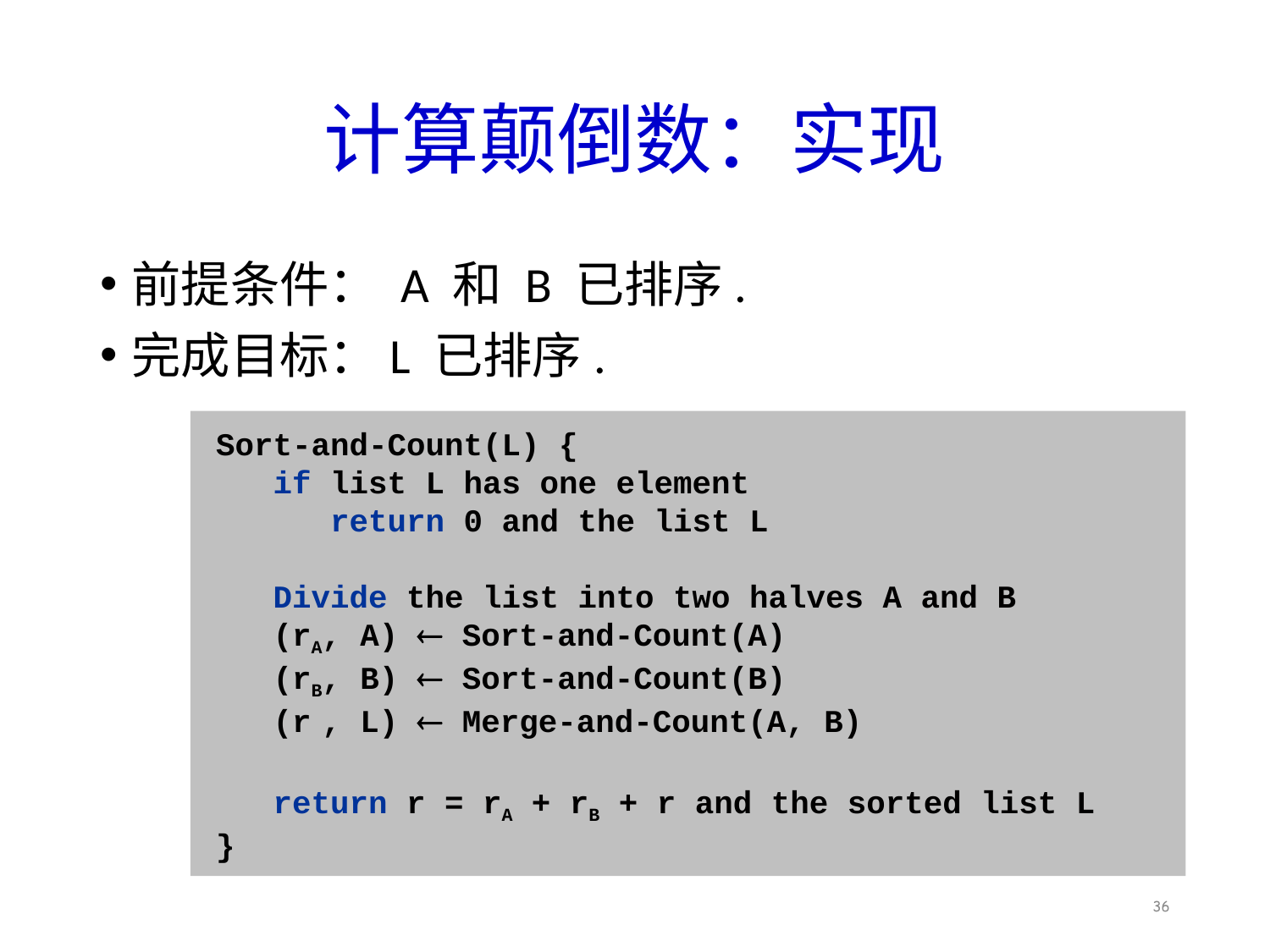

# 计算颠倒数：实现
前提条件： A 和 B 已排序.
完成目标：L 已排序.
Sort-and-Count(L) {
   if list L has one element
      return 0 and the list L

   Divide the list into two halves A and B
   (rA, A) ← Sort-and-Count(A)
   (rB, B) ← Sort-and-Count(B)
   (rB, L) ← Merge-and-Count(A, B)

   return r = rA + rB + r and the sorted list L
}
36